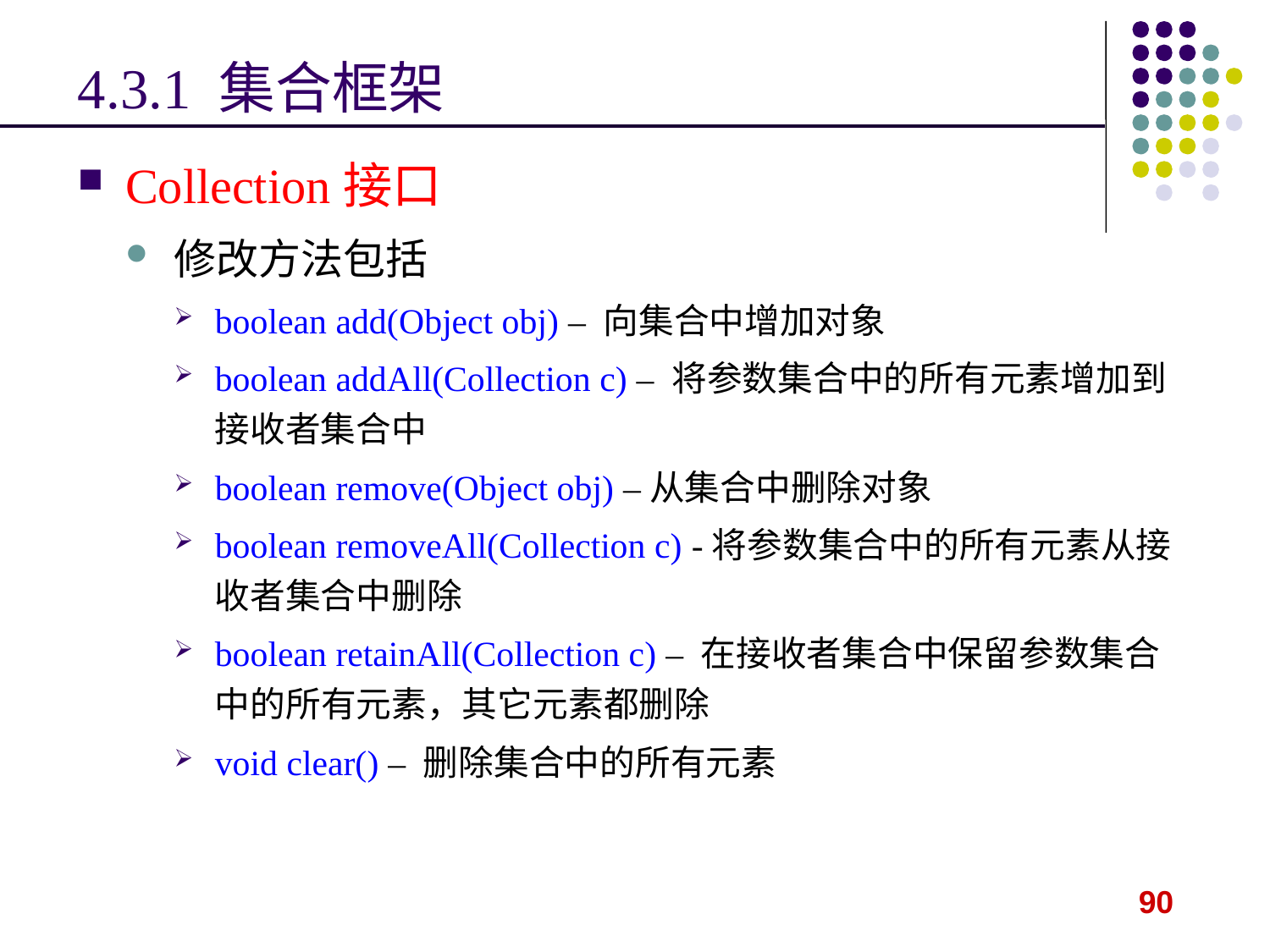

# 4.3.1 集合框架
Collection接口
修改方法包括
boolean add(Object obj) – 向集合中增加对象
boolean addAll(Collection c) – 将参数集合中的所有元素增加到接收者集合中
boolean remove(Object obj) –从集合中删除对象
boolean removeAll(Collection c) -将参数集合中的所有元素从接收者集合中删除
boolean retainAll(Collection c) – 在接收者集合中保留参数集合中的所有元素，其它元素都删除
void clear() – 删除集合中的所有元素